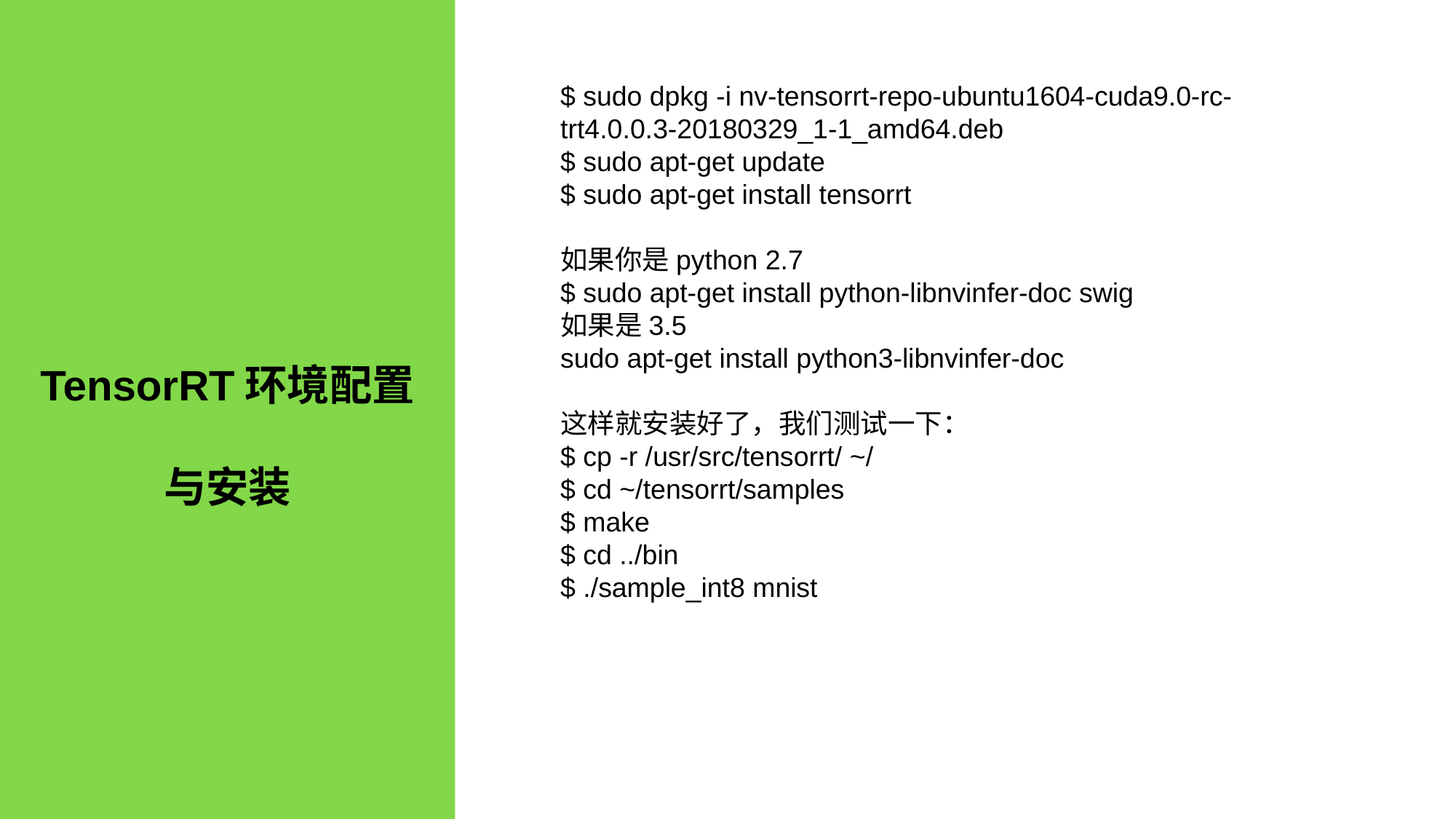

$ sudo dpkg -i nv-tensorrt-repo-ubuntu1604-cuda9.0-rc-trt4.0.0.3-20180329_1-1_amd64.deb
$ sudo apt-get update
$ sudo apt-get install tensorrt

如果你是python 2.7
$ sudo apt-get install python-libnvinfer-doc swig
如果是3.5
sudo apt-get install python3-libnvinfer-doc

这样就安装好了，我们测试一下：
$ cp -r /usr/src/tensorrt/ ~/
$ cd ~/tensorrt/samples
$ make
$ cd ../bin
$ ./sample_int8 mnist

TensorRT环境配置与安装